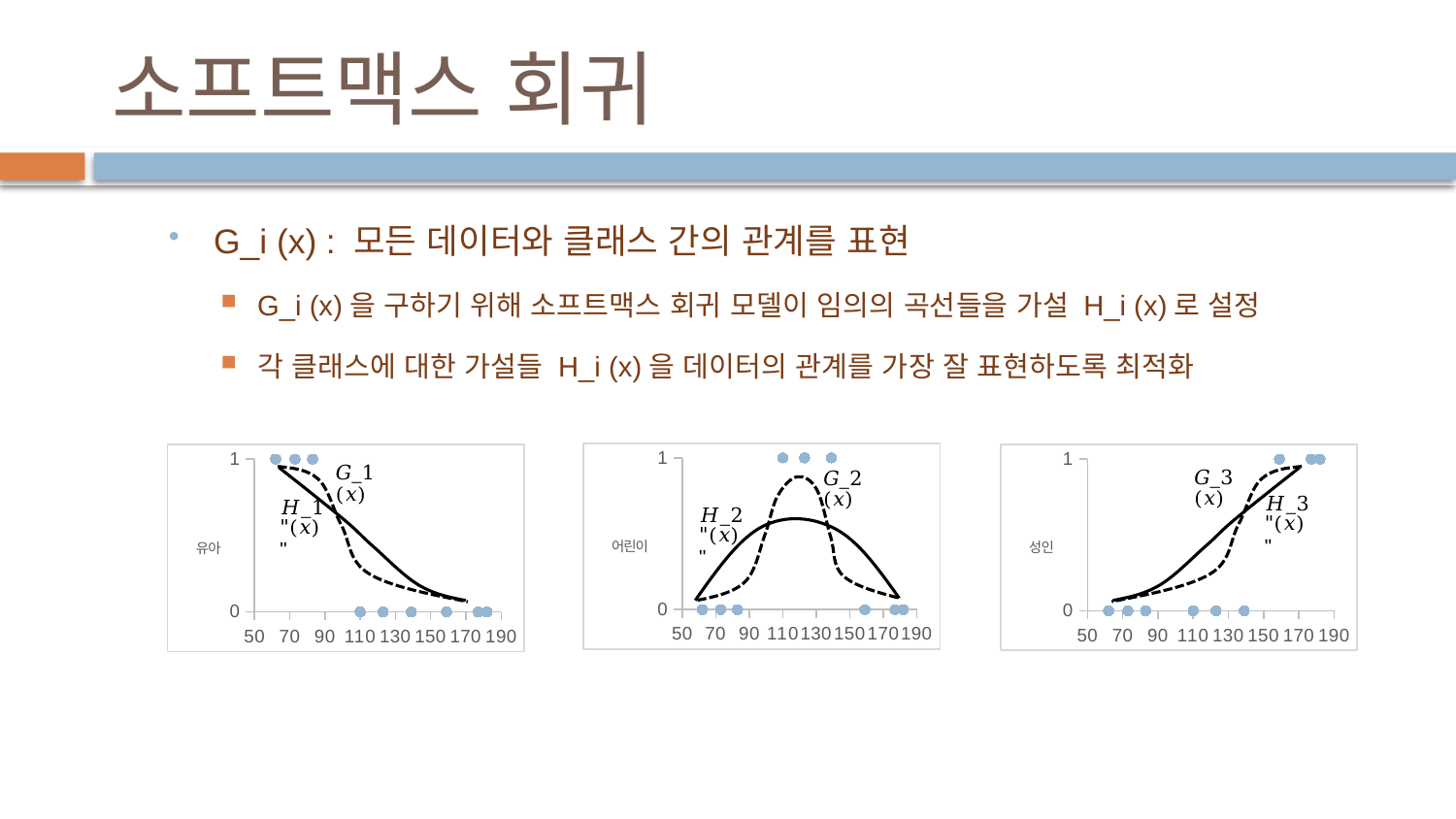

# 소프트맥스 회귀
G_i (x) : 모든 데이터와 클래스 간의 관계를 표현
G_i (x)을 구하기 위해 소프트맥스 회귀 모델이 임의의 곡선들을 가설 H_i (x)로 설정
각 클래스에 대한 가설들 H_i (x)을 데이터의 관계를 가장 잘 표현하도록 최적화

### Chart

| Category | 어린이 |
|---|---|

### Chart

| Category | 유아 |
|---|---|

### Chart

| Category | 성인 |
|---|---|